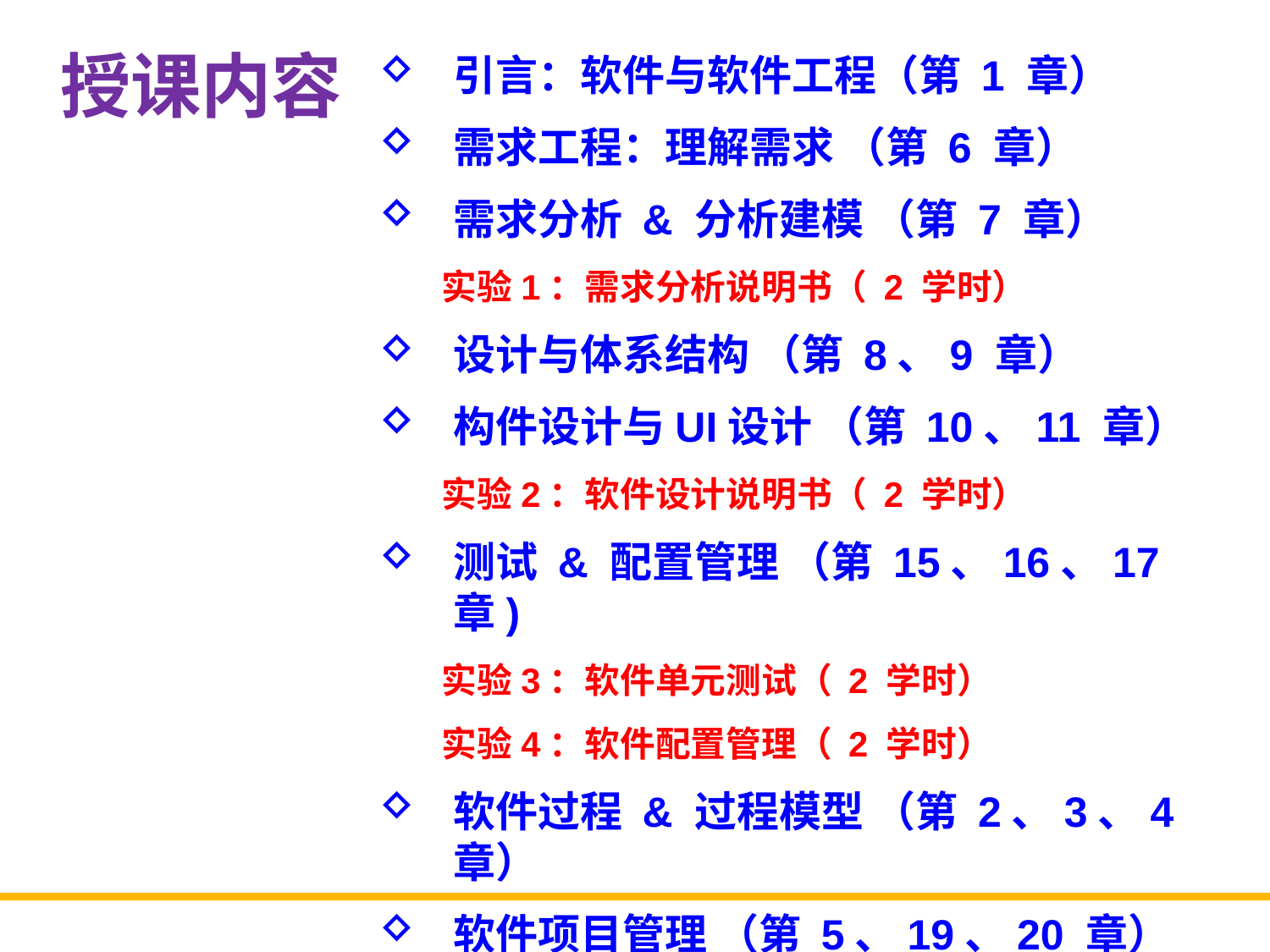

# 授课内容
引言：软件与软件工程（第 1 章）
需求工程：理解需求 （第 6 章）
需求分析 & 分析建模 （第 7 章）
实验1：需求分析说明书（ 2 学时）
设计与体系结构 （第 8、9 章）
构件设计与UI设计 （第 10、11 章）
实验2：软件设计说明书（ 2 学时）
测试 & 配置管理 （第 15、16、17 章)
实验3：软件单元测试（ 2 学时）
实验4：软件配置管理（ 2 学时）
软件过程 & 过程模型 （第 2、3、4 章）
软件项目管理 （第 5、19、20 章）